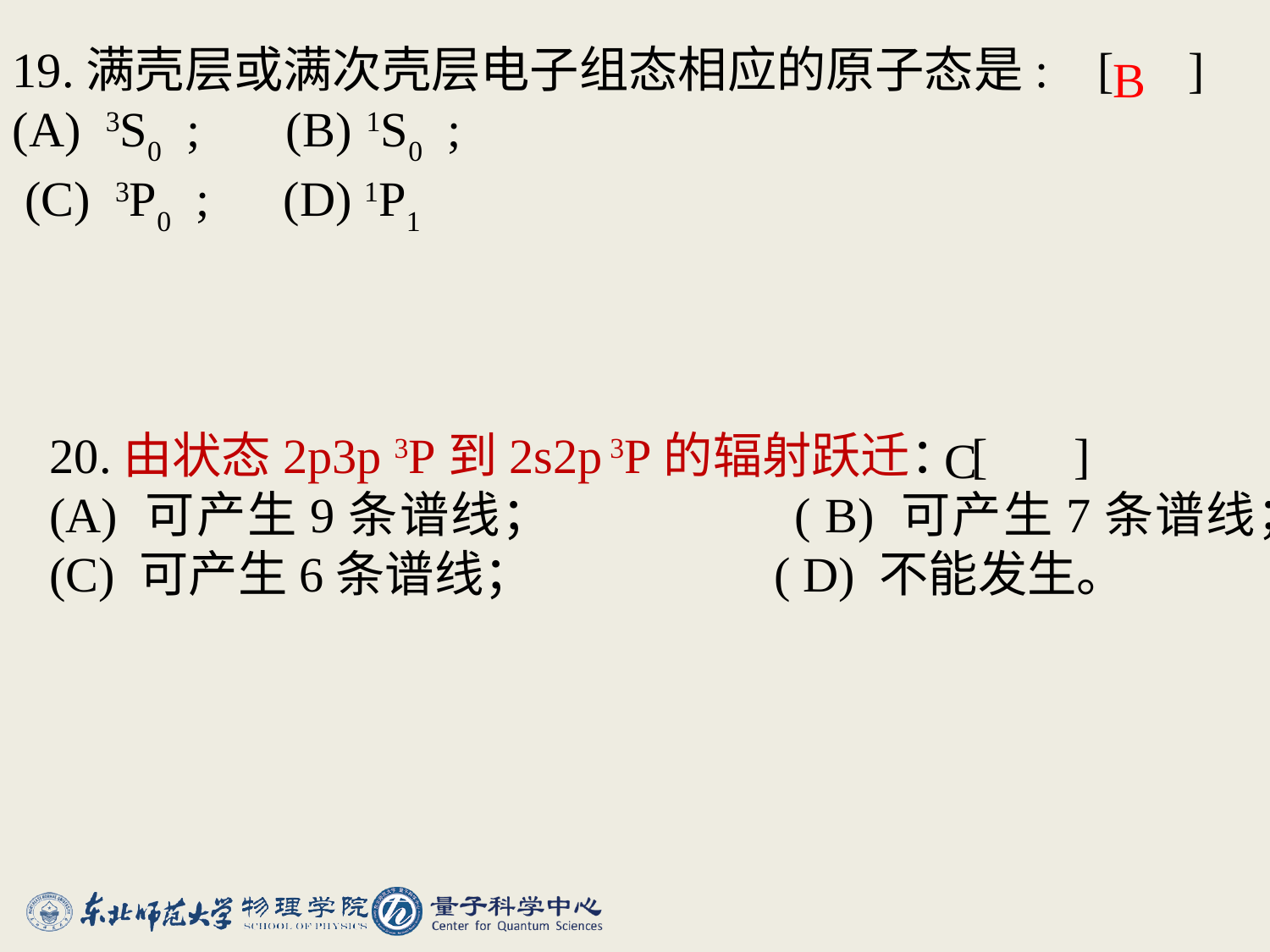

19.满壳层或满次壳层电子组态相应的原子态是:    [      ]
(A)  3S0  ;       (B)  1S0  ;
 (C)  3P0  ;      (D) 1P1

#
B

20.由状态2p3p 3P到2s2p 3P的辐射跃迁：[       ]
(A) 可产生9条谱线；		( B) 可产生7条谱线；
(C) 可产生6条谱线；	  	( D) 不能发生。

C